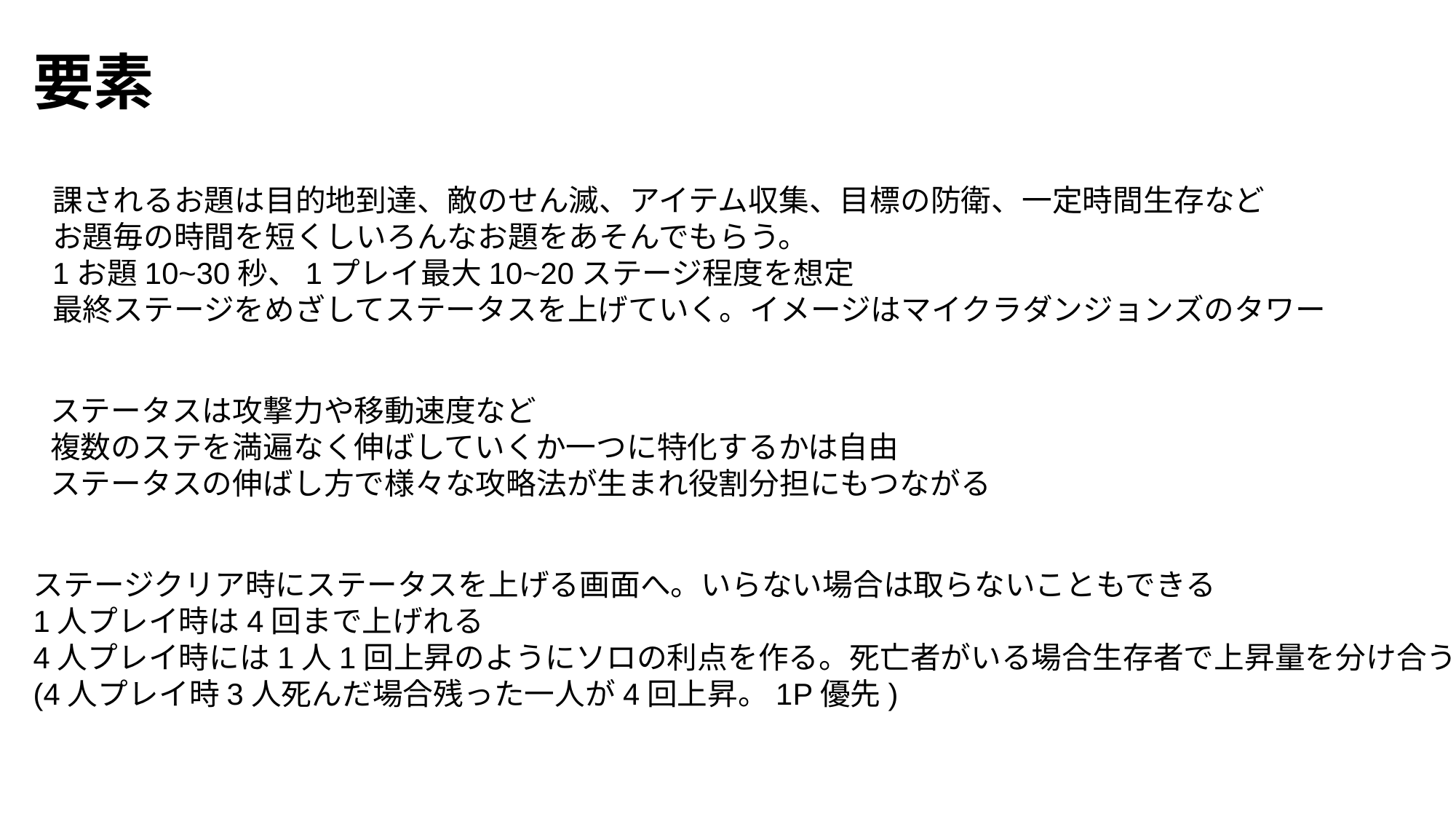

要素
課されるお題は目的地到達、敵のせん滅、アイテム収集、目標の防衛、一定時間生存など
お題毎の時間を短くしいろんなお題をあそんでもらう。
1お題10~30秒、1プレイ最大10~20ステージ程度を想定
最終ステージをめざしてステータスを上げていく。イメージはマイクラダンジョンズのタワー
ステータスは攻撃力や移動速度など
複数のステを満遍なく伸ばしていくか一つに特化するかは自由
ステータスの伸ばし方で様々な攻略法が生まれ役割分担にもつながる
ステージクリア時にステータスを上げる画面へ。いらない場合は取らないこともできる
1人プレイ時は4回まで上げれる
4人プレイ時には1人1回上昇のようにソロの利点を作る。死亡者がいる場合生存者で上昇量を分け合う
(4人プレイ時3人死んだ場合残った一人が4回上昇。1P優先)